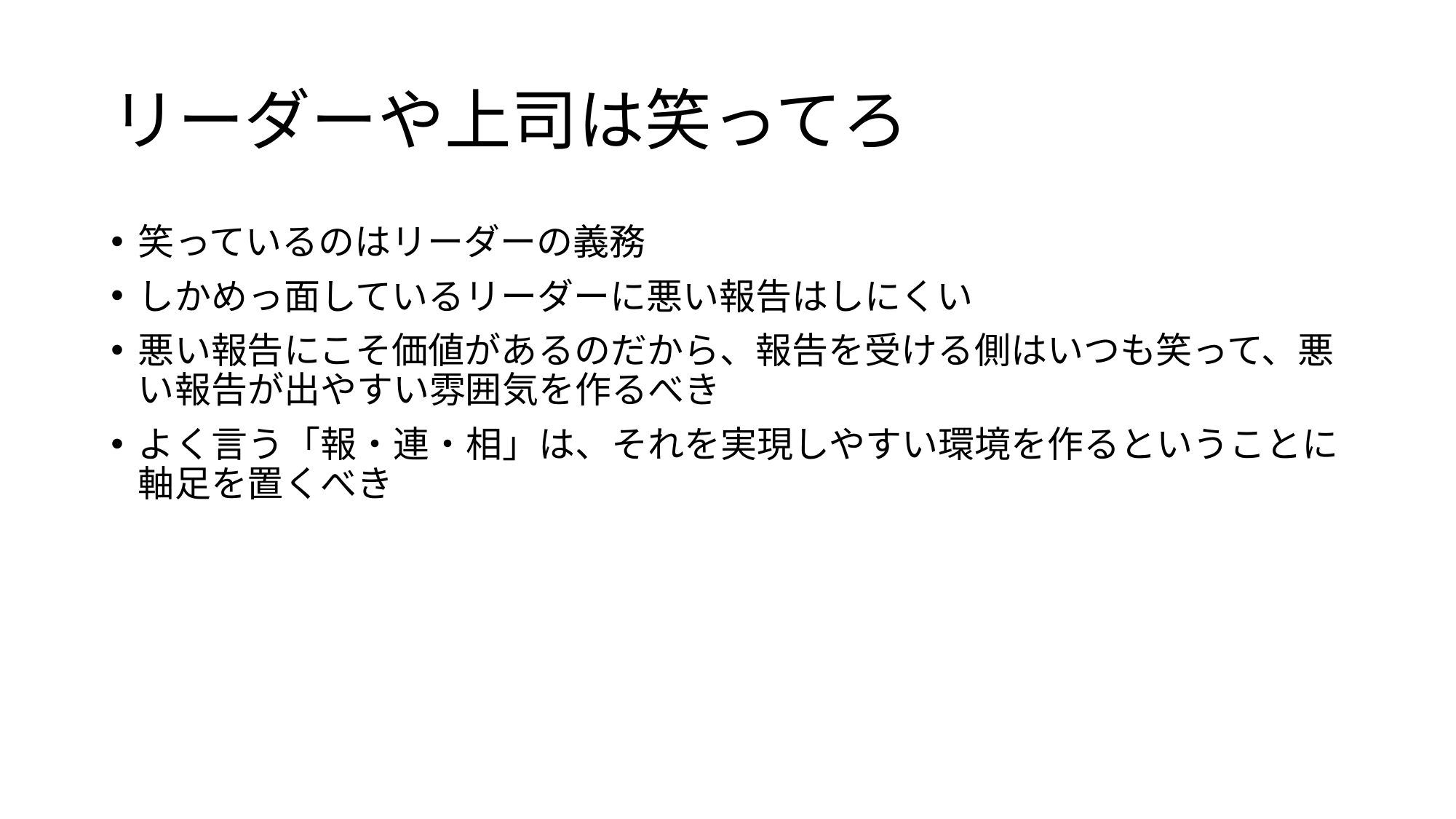

# リーダーや上司は笑ってろ
笑っているのはリーダーの義務
しかめっ面しているリーダーに悪い報告はしにくい
悪い報告にこそ価値があるのだから、報告を受ける側はいつも笑って、悪い報告が出やすい雰囲気を作るべき
よく言う「報・連・相」は、それを実現しやすい環境を作るということに軸足を置くべき